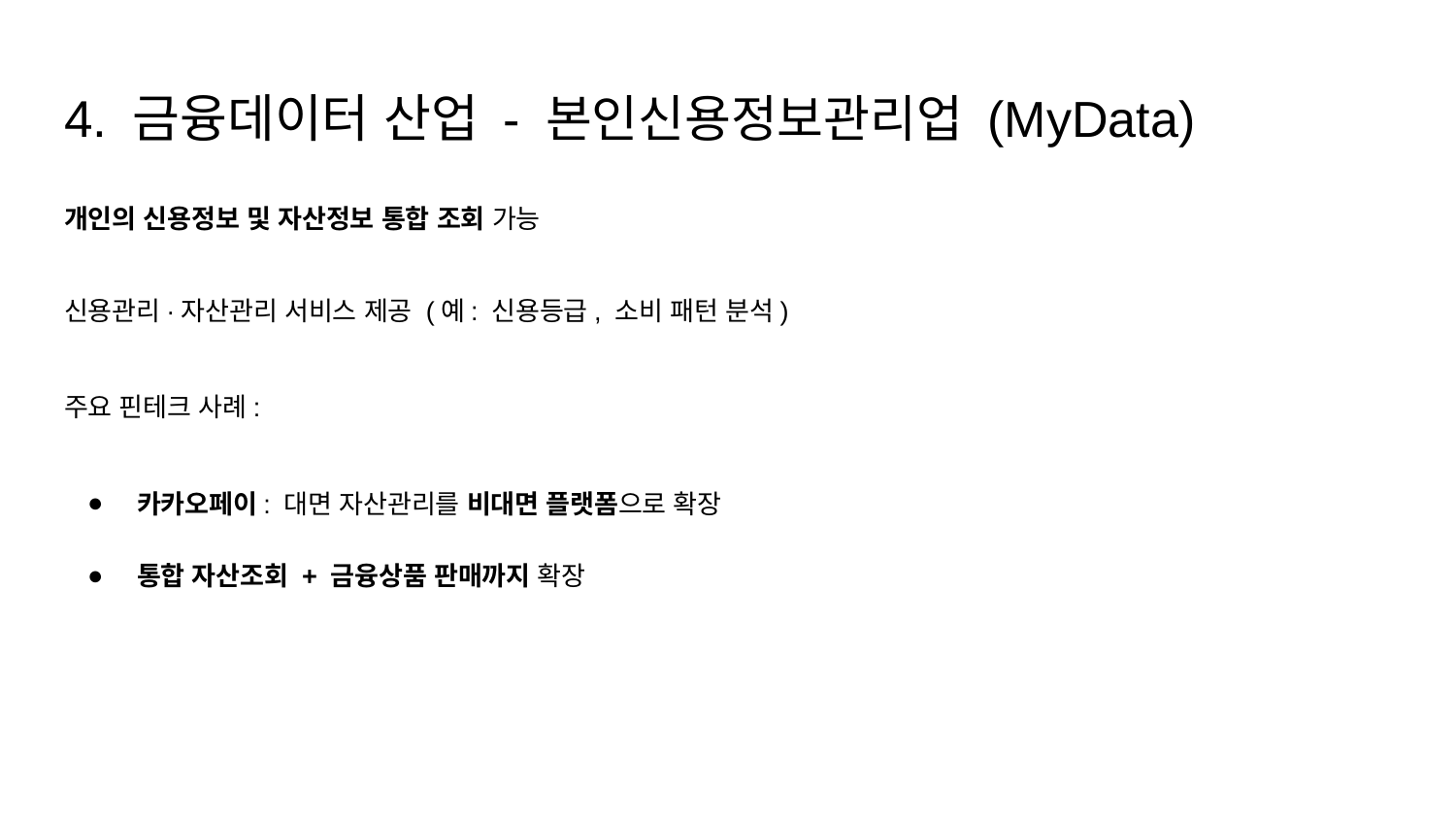

# 4. 금융데이터 산업 - 본인신용정보관리업 (MyData)
개인의 신용정보 및 자산정보 통합 조회 가능
신용관리·자산관리 서비스 제공 (예: 신용등급, 소비 패턴 분석)
주요 핀테크 사례:
카카오페이: 대면 자산관리를 비대면 플랫폼으로 확장
통합 자산조회 + 금융상품 판매까지 확장